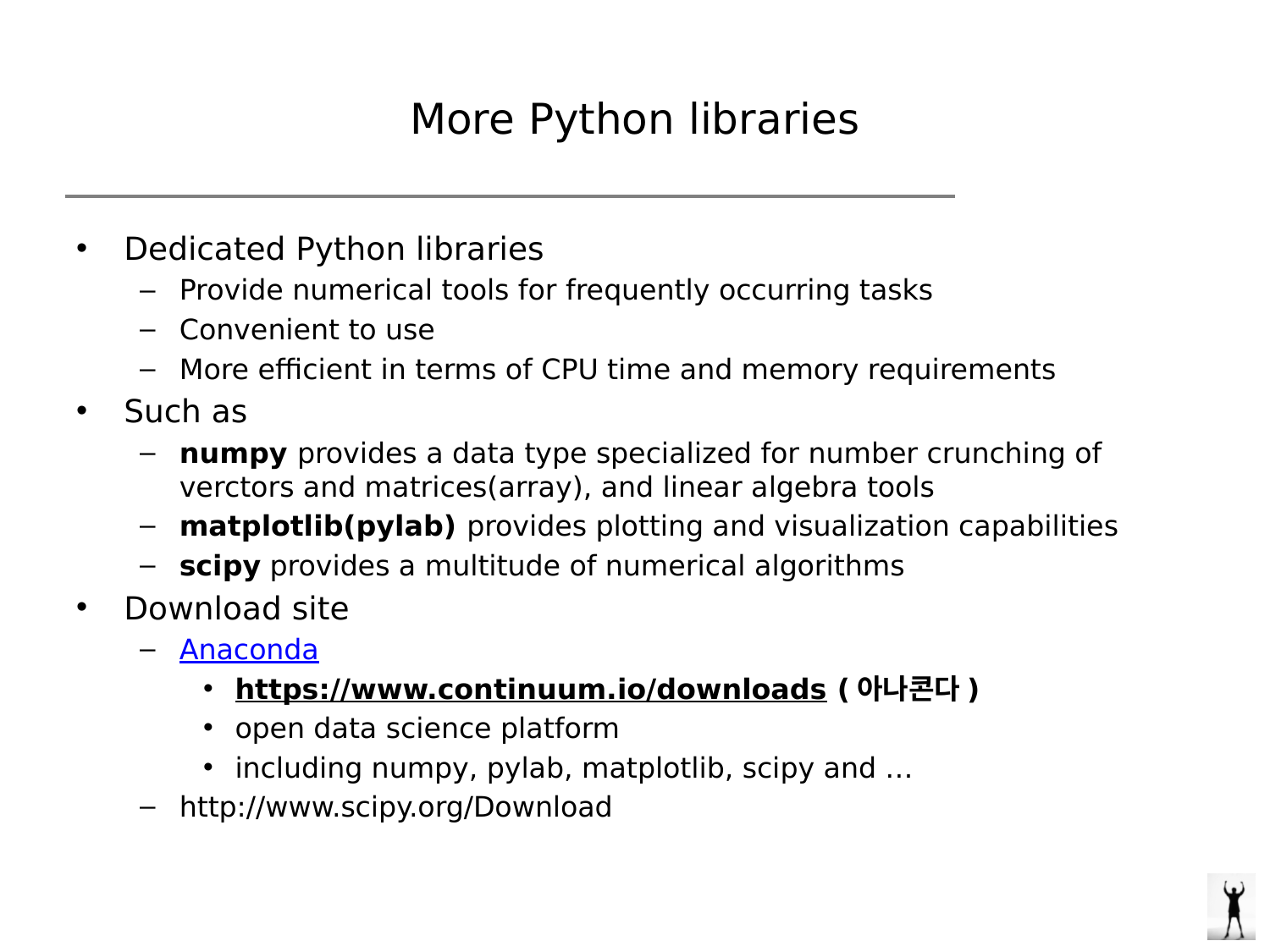

# More Python libraries
Dedicated Python libraries
Provide numerical tools for frequently occurring tasks
Convenient to use
More efficient in terms of CPU time and memory requirements
Such as
numpy provides a data type specialized for number crunching of verctors and matrices(array), and linear algebra tools
matplotlib(pylab) provides plotting and visualization capabilities
scipy provides a multitude of numerical algorithms
Download site
Anaconda
https://www.continuum.io/downloads (아나콘다)
open data science platform
including numpy, pylab, matplotlib, scipy and …
http://www.scipy.org/Download